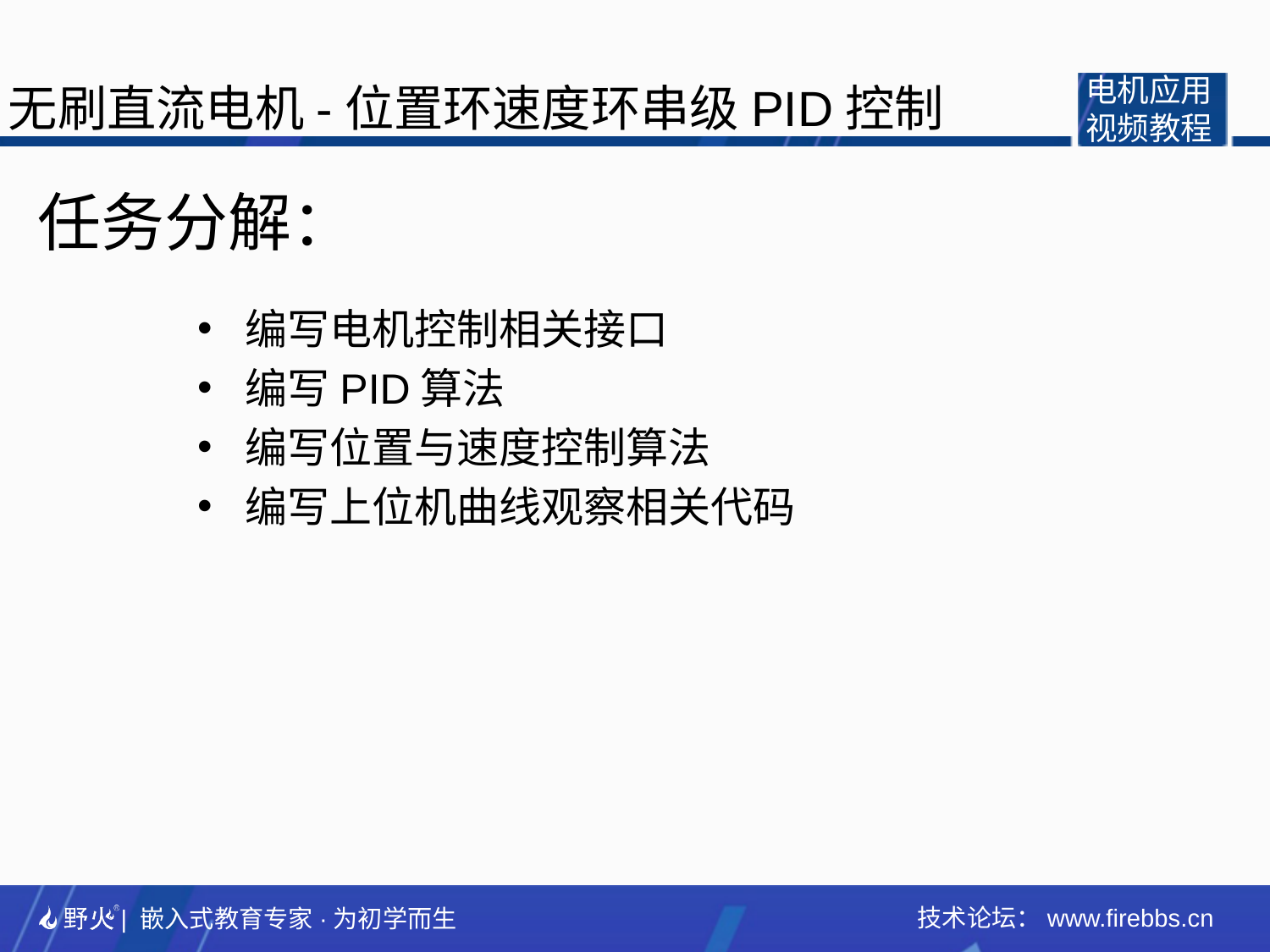

无刷直流电机-位置环速度环串级PID控制
电机应用
视频教程
任务分解：
编写电机控制相关接口
编写PID算法
编写位置与速度控制算法
编写上位机曲线观察相关代码